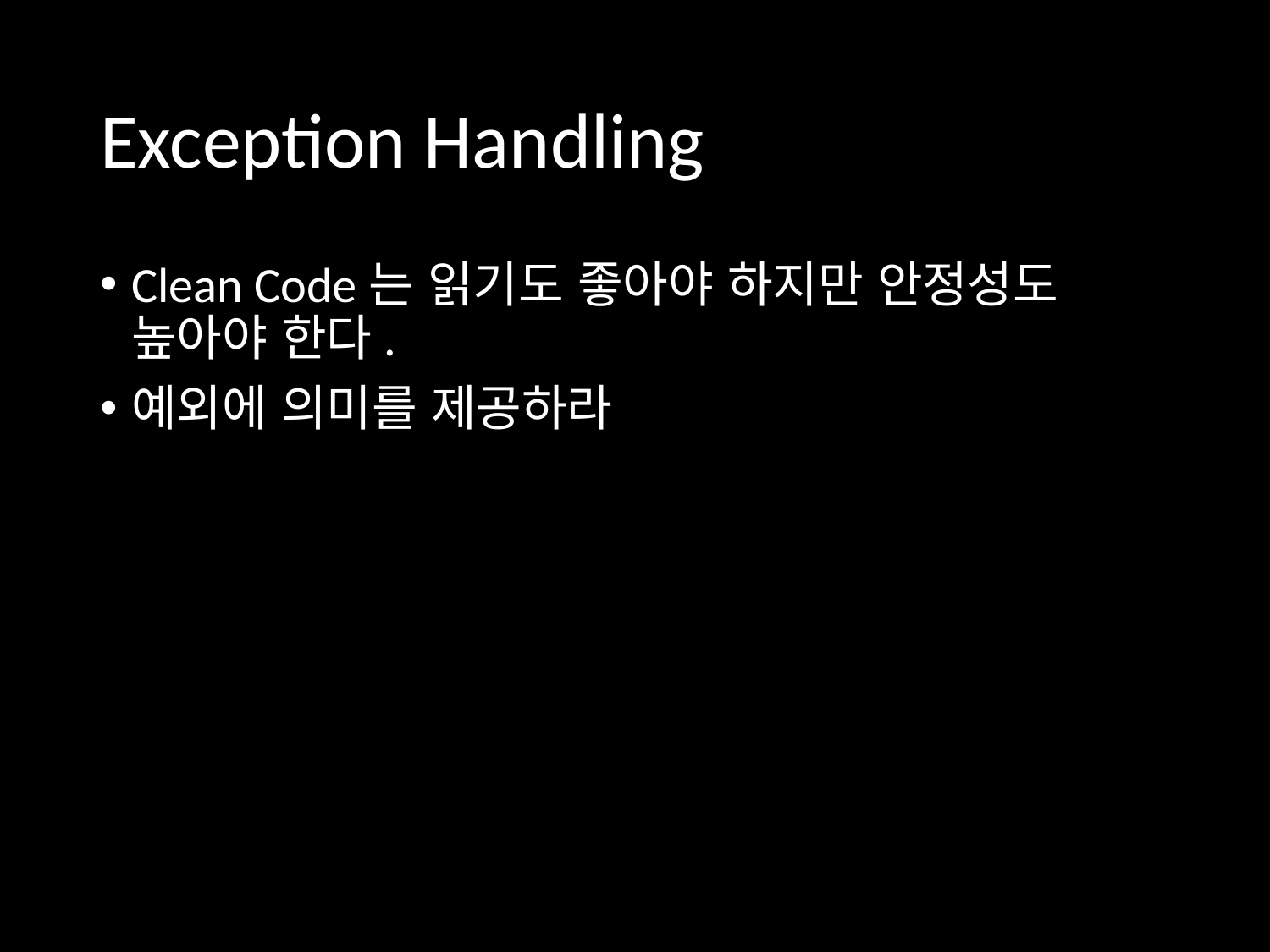

# Exception Handling
Clean Code는 읽기도 좋아야 하지만 안정성도 높아야 한다.
예외에 의미를 제공하라